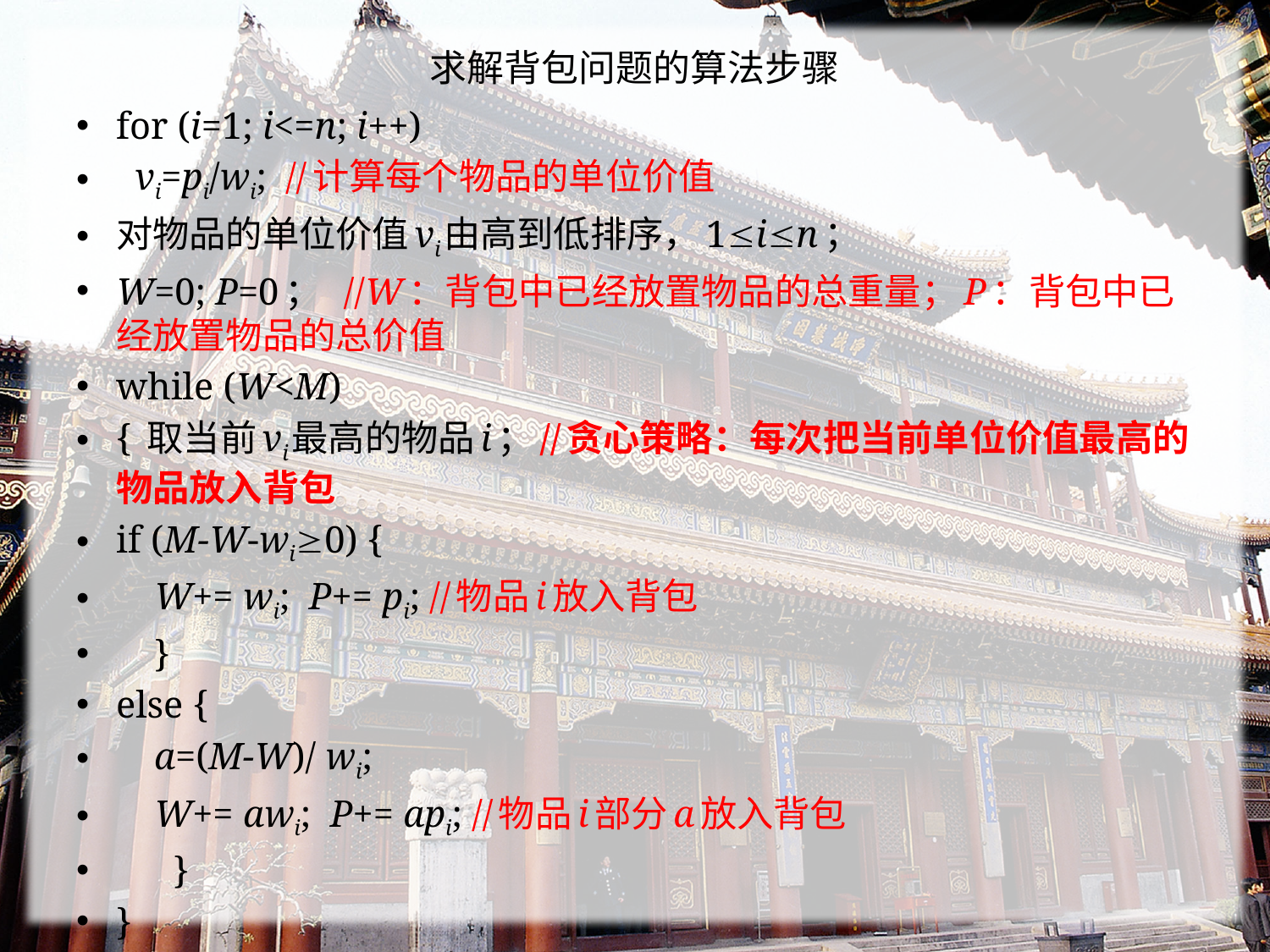

# 求解背包问题的算法步骤
for (i=1; i<=n; i++)
  vi=pi/wi;  //计算每个物品的单位价值
对物品的单位价值vi由高到低排序，1≤i≤n；
W=0; P=0；  //W：背包中已经放置物品的总重量；P：背包中已经放置物品的总价值
while (W<M)
{ 取当前vi最高的物品i；//贪心策略：每次把当前单位价值最高的物品放入背包
if (M-W-wi≥0) {
    W+= wi;  P+= pi; //物品i放入背包
    }
else {
    a=(M-W)/ wi;
    W+= awi;  P+= api; //物品i部分a放入背包
      }
}